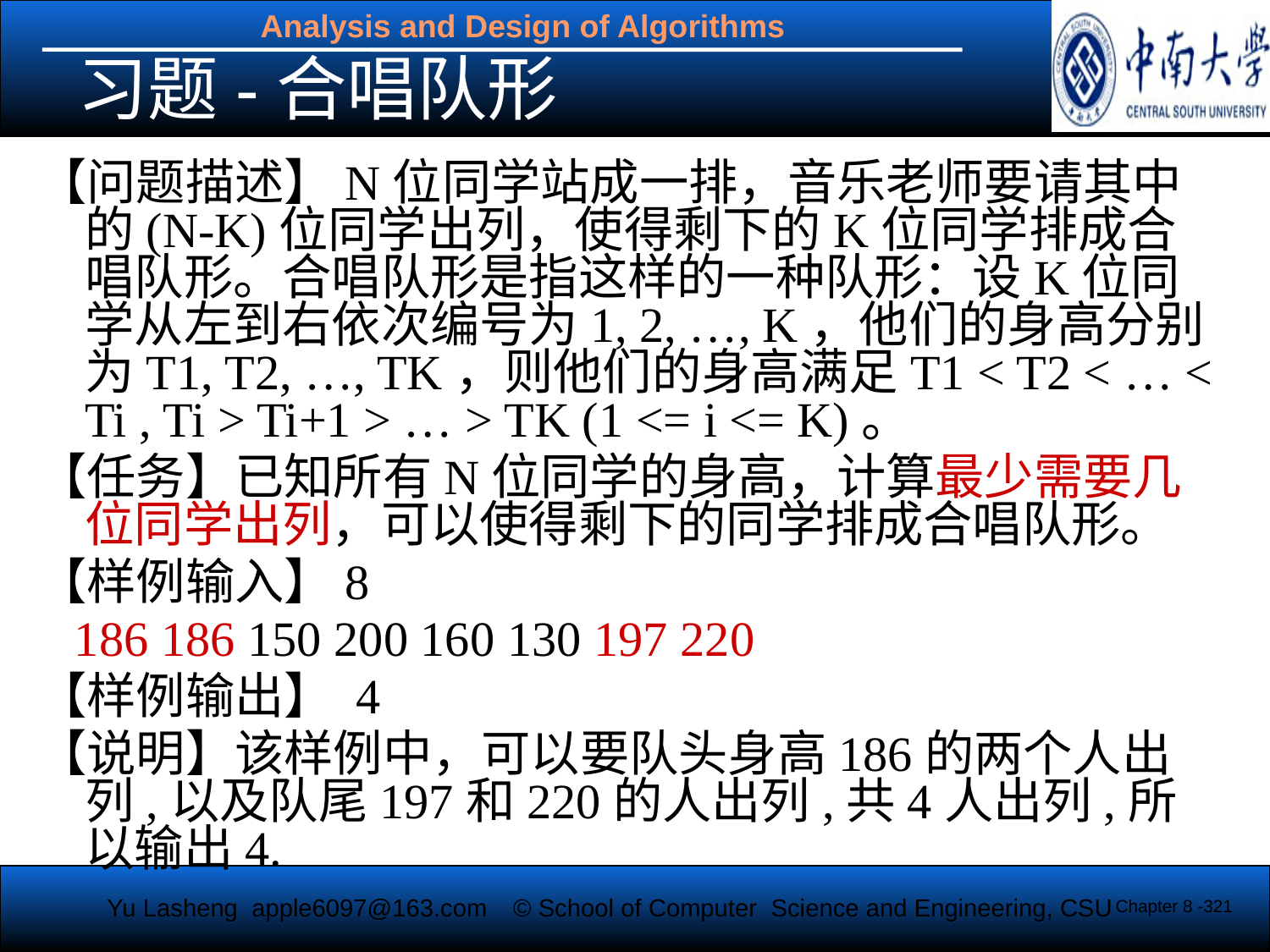

# 习题-合唱队形
【问题描述】N位同学站成一排，音乐老师要请其中的(N-K)位同学出列，使得剩下的K位同学排成合唱队形。合唱队形是指这样的一种队形：设K位同学从左到右依次编号为1, 2, …, K，他们的身高分别为T1, T2, …, TK，则他们的身高满足T1 < T2 < … < Ti , Ti > Ti+1 > … > TK (1 <= i <= K)。
【任务】已知所有N位同学的身高，计算最少需要几位同学出列，可以使得剩下的同学排成合唱队形。
【样例输入】8
   186 186 150 200 160 130 197 220
【样例输出】 4
【说明】该样例中，可以要队头身高186的两个人出列,以及队尾197和220的人出列,共4人出列,所以输出4.
Chapter 8 -321